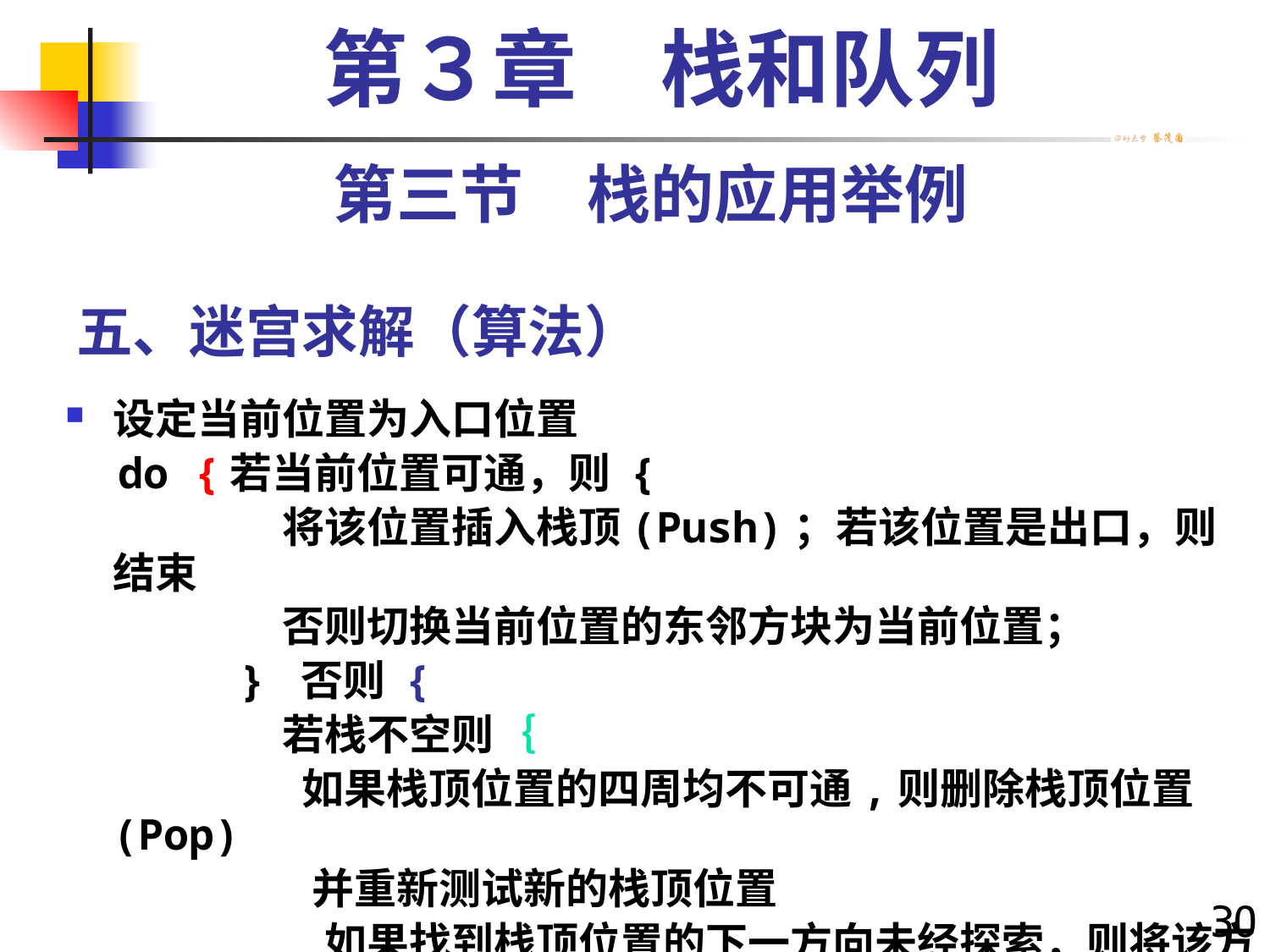

第３章　栈和队列
第三节　栈的应用举例
# 五、迷宫求解（算法）
设定当前位置为入口位置
　do {若当前位置可通，则 {
		　将该位置插入栈顶(Push)；若该位置是出口，则结束
		　否则切换当前位置的东邻方块为当前位置；
		} 否则 {
		　若栈不空则｛
		　  如果栈顶位置的四周均不可通,则删除栈顶位置(Pop)
		  　并重新测试新的栈顶位置
		　　如果找到栈顶位置的下一方向未经探索，则将该方向
		　　方块设为当前位置}}}while(栈不空)；找不到路径；
30